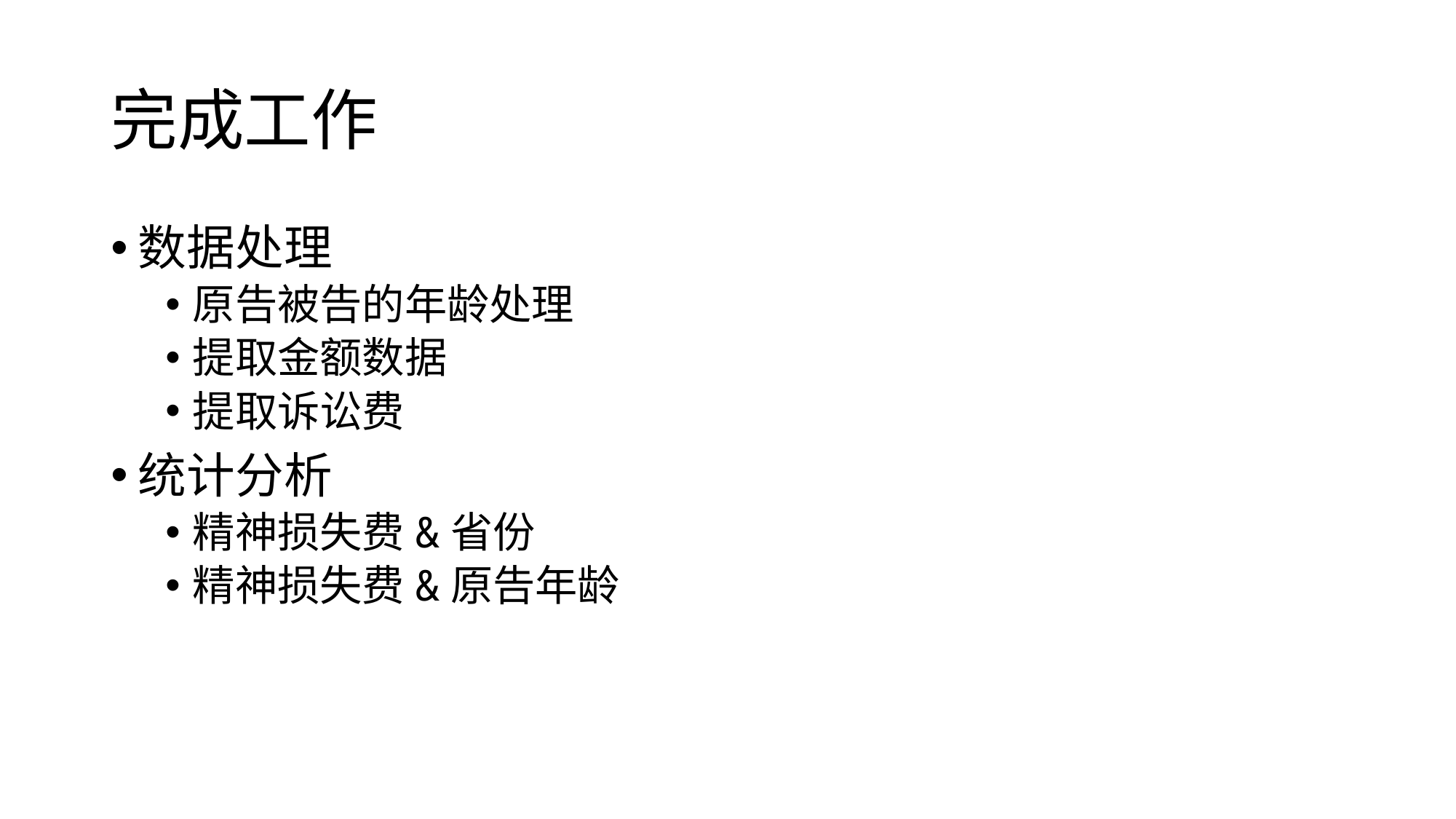

# 完成工作
数据处理
原告被告的年龄处理
提取金额数据
提取诉讼费
统计分析
精神损失费&省份
精神损失费&原告年龄